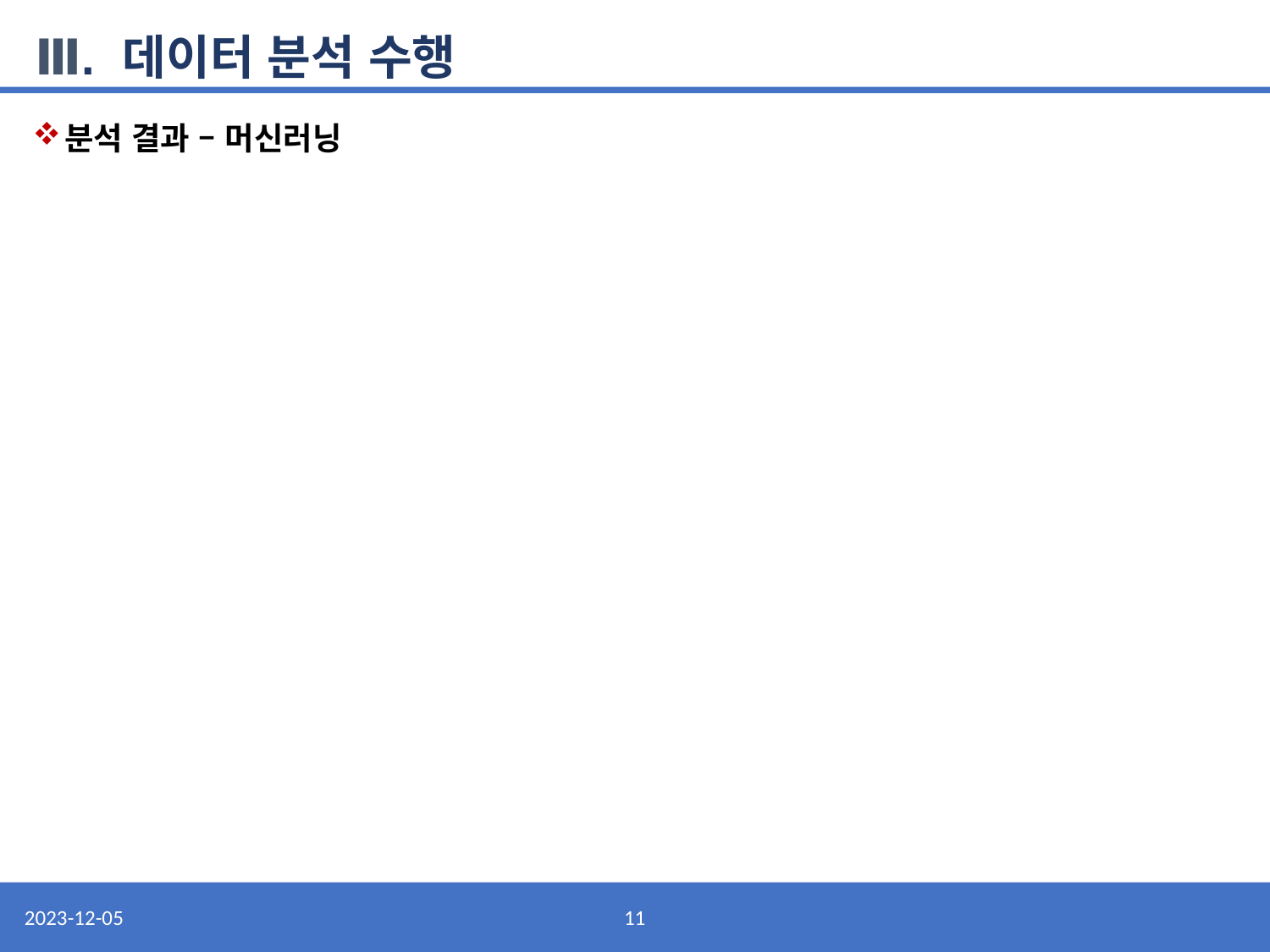

Ⅲ.
데이터 분석 수행
분석 결과 – 머신러닝
2023-12-05
11